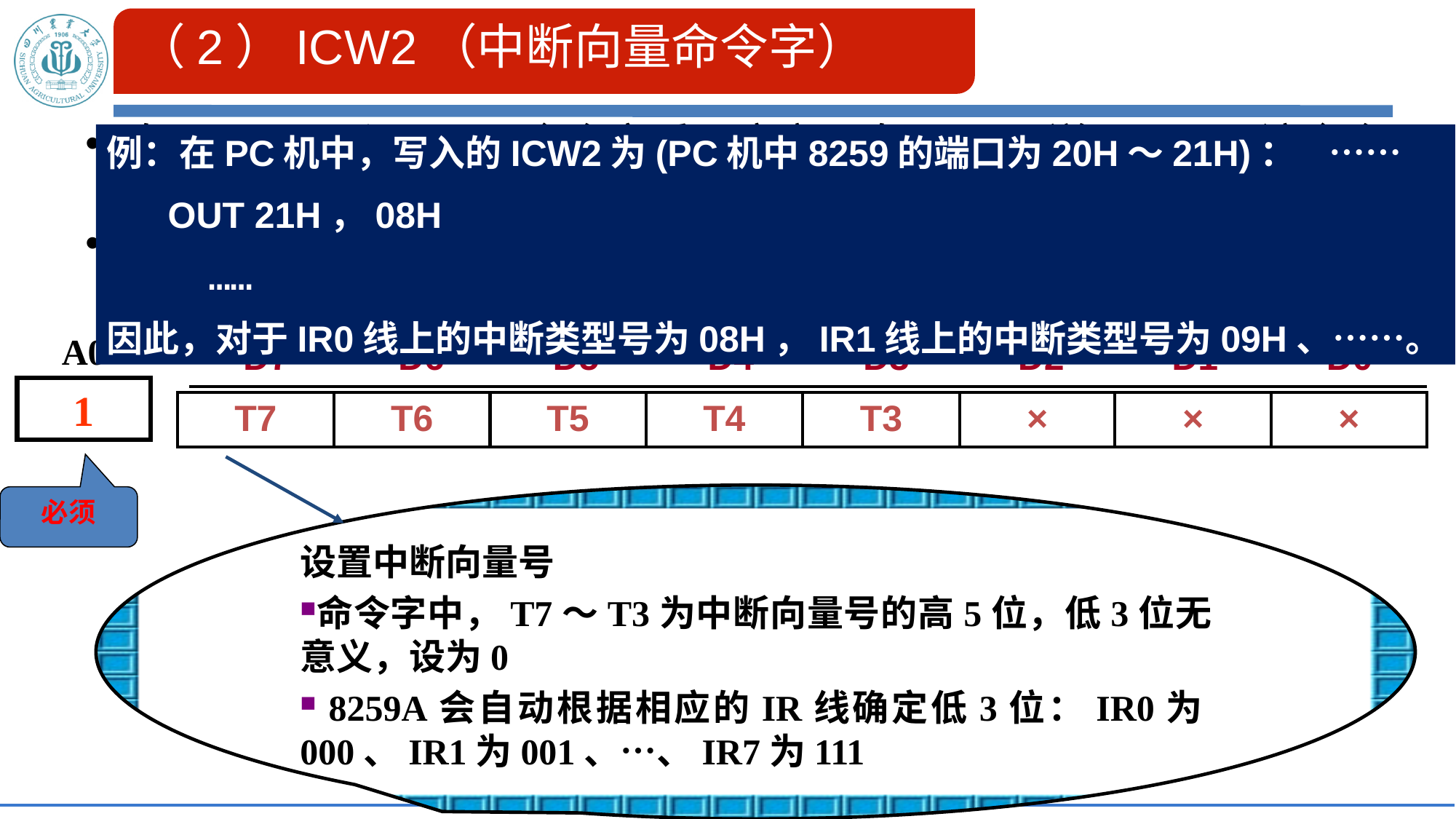

# （2）ICW2（中断向量命令字）
向8259A写入ICW1命令字后，应立即向8259A送ICW2。该命令写入高位端口。
ICW2用于确定8259A每根IR线上的中断向量号；（其实相当于确定IR0线上的中断向量号）
例：在PC机中，写入的ICW2为(PC机中8259的端口为20H～21H)：    ……
      OUT 21H，08H
          ……
因此，对于IR0线上的中断类型号为08H，IR1线上的中断类型号为09H、……。
A0
1
| D7 | D6 | D5 | D4 | D3 | D2 | D1 | D0 |
| --- | --- | --- | --- | --- | --- | --- | --- |
| T7 | T6 | T5 | T4 | T3 | × | × | × |
| --- | --- | --- | --- | --- | --- | --- | --- |

设置中断向量号
命令字中，T7～T3为中断向量号的高5位，低3位无意义，设为0
 8259A会自动根据相应的IR线确定低3位：IR0为000、IR1为001、…、IR7为111
必须